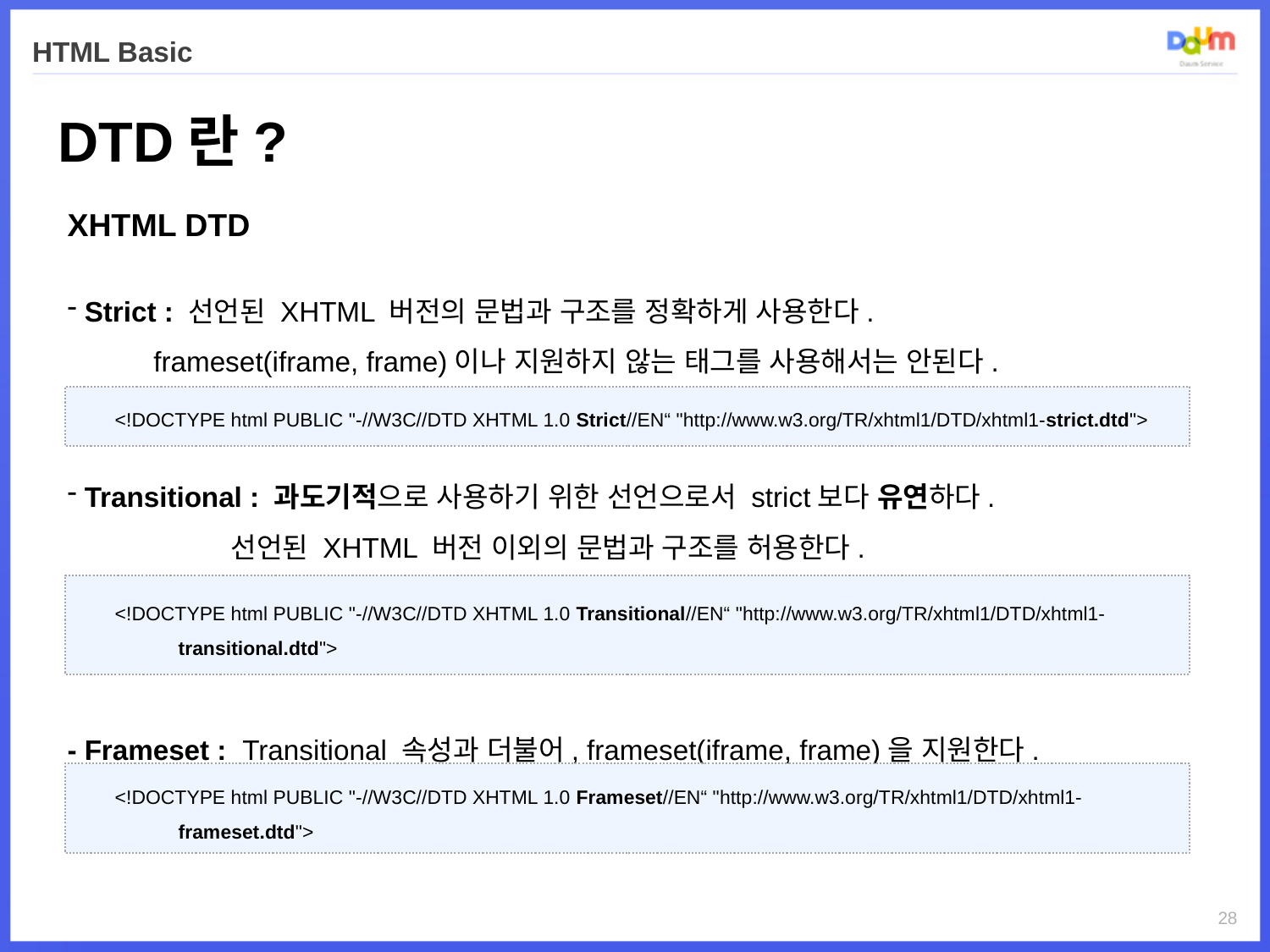

# HTML Basic
DTD란?
XHTML DTD

 Strict : 선언된 XHTML 버전의 문법과 구조를 정확하게 사용한다.
           frameset(iframe, frame)이나 지원하지 않는 태그를 사용해서는 안된다.

 Transitional : 과도기적으로 사용하기 위한 선언으로서 strict보다 유연하다.
                    선언된 XHTML 버전 이외의 문법과 구조를 허용한다.

- Frameset :  Transitional 속성과 더불어, frameset(iframe, frame)을 지원한다.
<!DOCTYPE html PUBLIC "-//W3C//DTD XHTML 1.0 Strict//EN“ "http://www.w3.org/TR/xhtml1/DTD/xhtml1-strict.dtd">
<!DOCTYPE html PUBLIC "-//W3C//DTD XHTML 1.0 Transitional//EN“ "http://www.w3.org/TR/xhtml1/DTD/xhtml1-transitional.dtd">
<!DOCTYPE html PUBLIC "-//W3C//DTD XHTML 1.0 Frameset//EN“ "http://www.w3.org/TR/xhtml1/DTD/xhtml1-frameset.dtd">
28